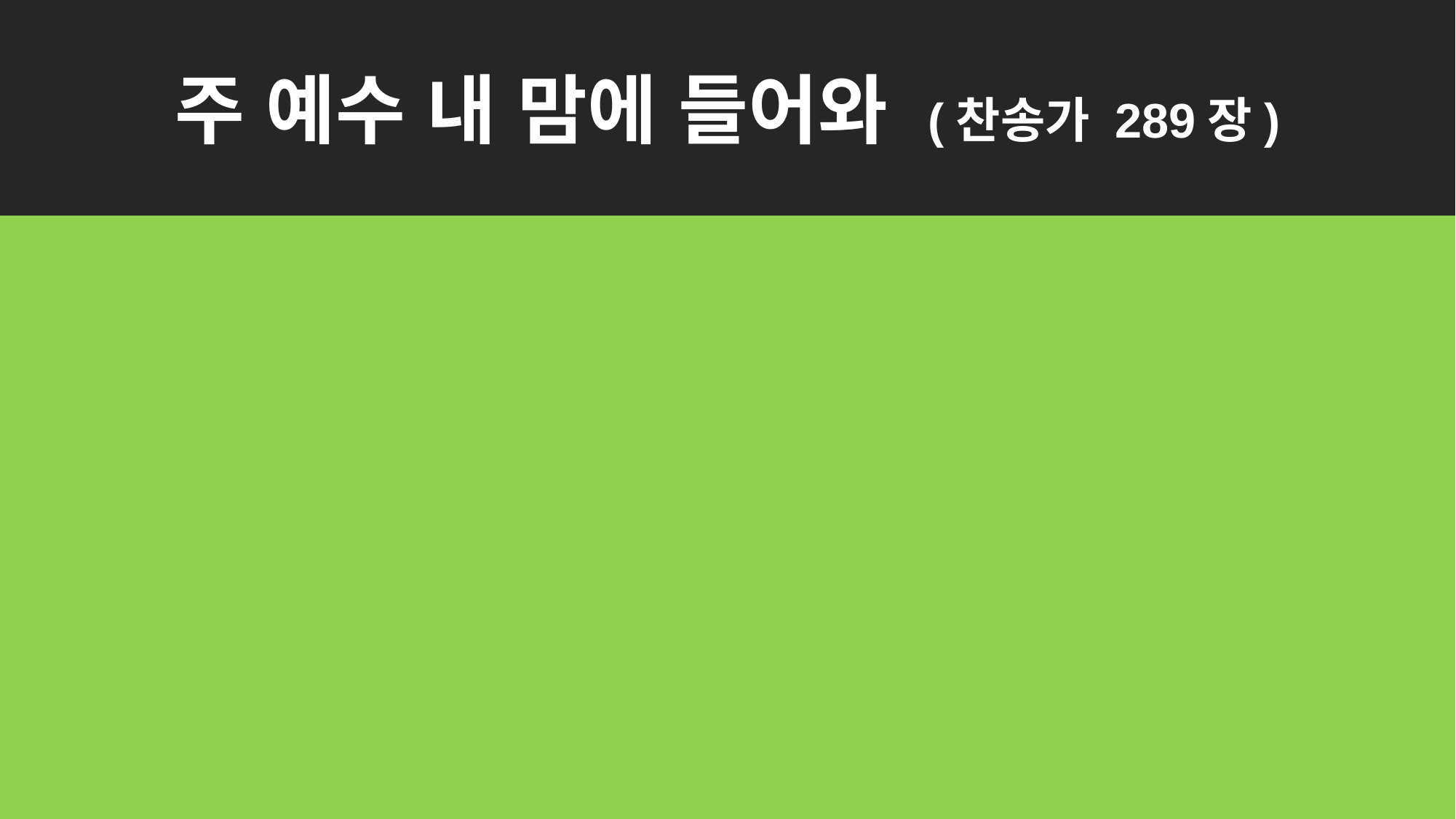

주 예수 내 맘에 들어와 (찬송가 289장)